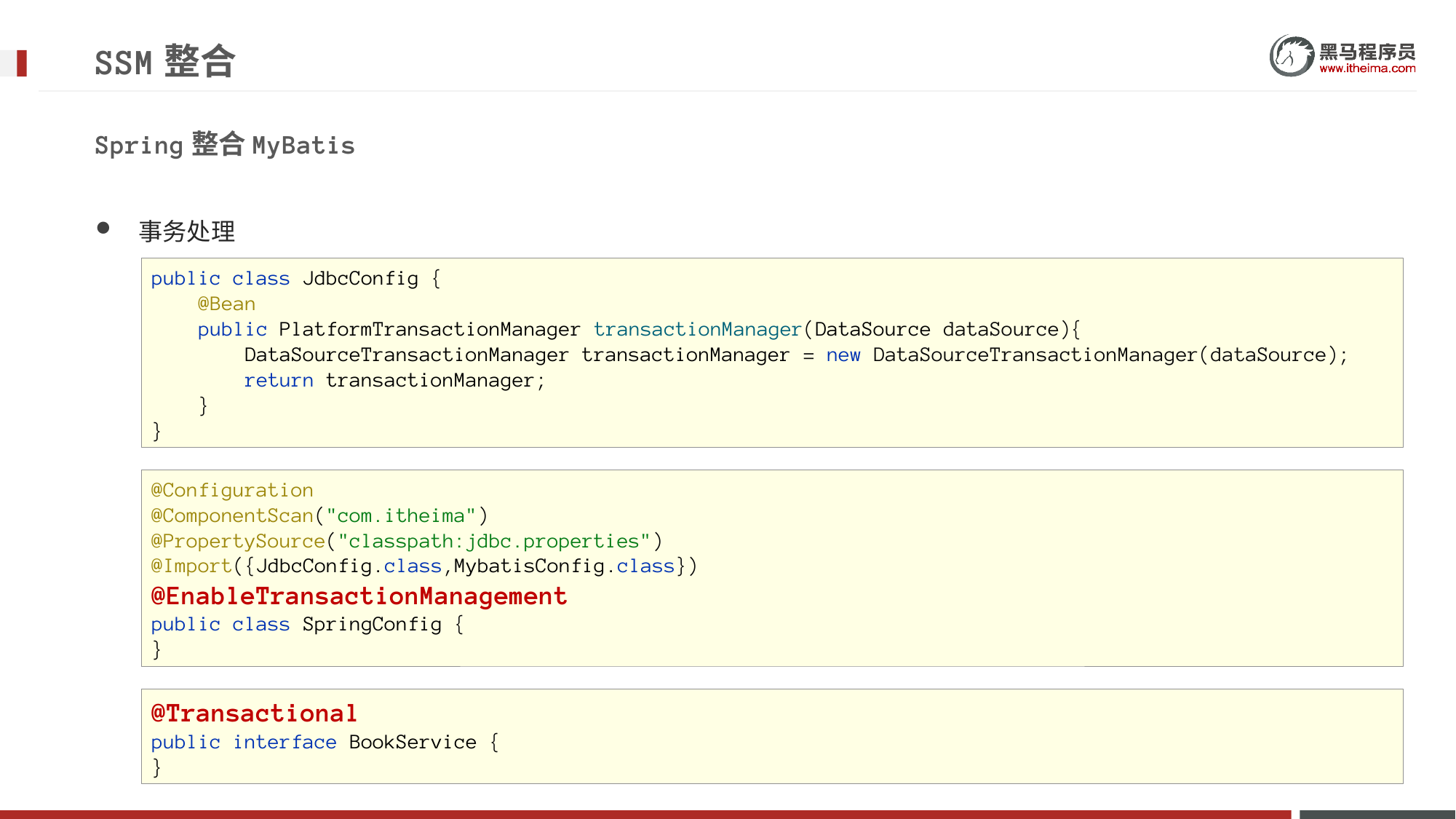

# SSM整合
Spring整合MyBatis
事务处理
public class JdbcConfig {
    @Bean
    public PlatformTransactionManager transactionManager(DataSource dataSource){
        DataSourceTransactionManager transactionManager = new DataSourceTransactionManager(dataSource);
        return transactionManager;
    }
}
@Configuration
@ComponentScan("com.itheima")
@PropertySource("classpath:jdbc.properties")
@Import({JdbcConfig.class,MybatisConfig.class})
@EnableTransactionManagement
public class SpringConfig {
}
@Transactional
public interface BookService {
}